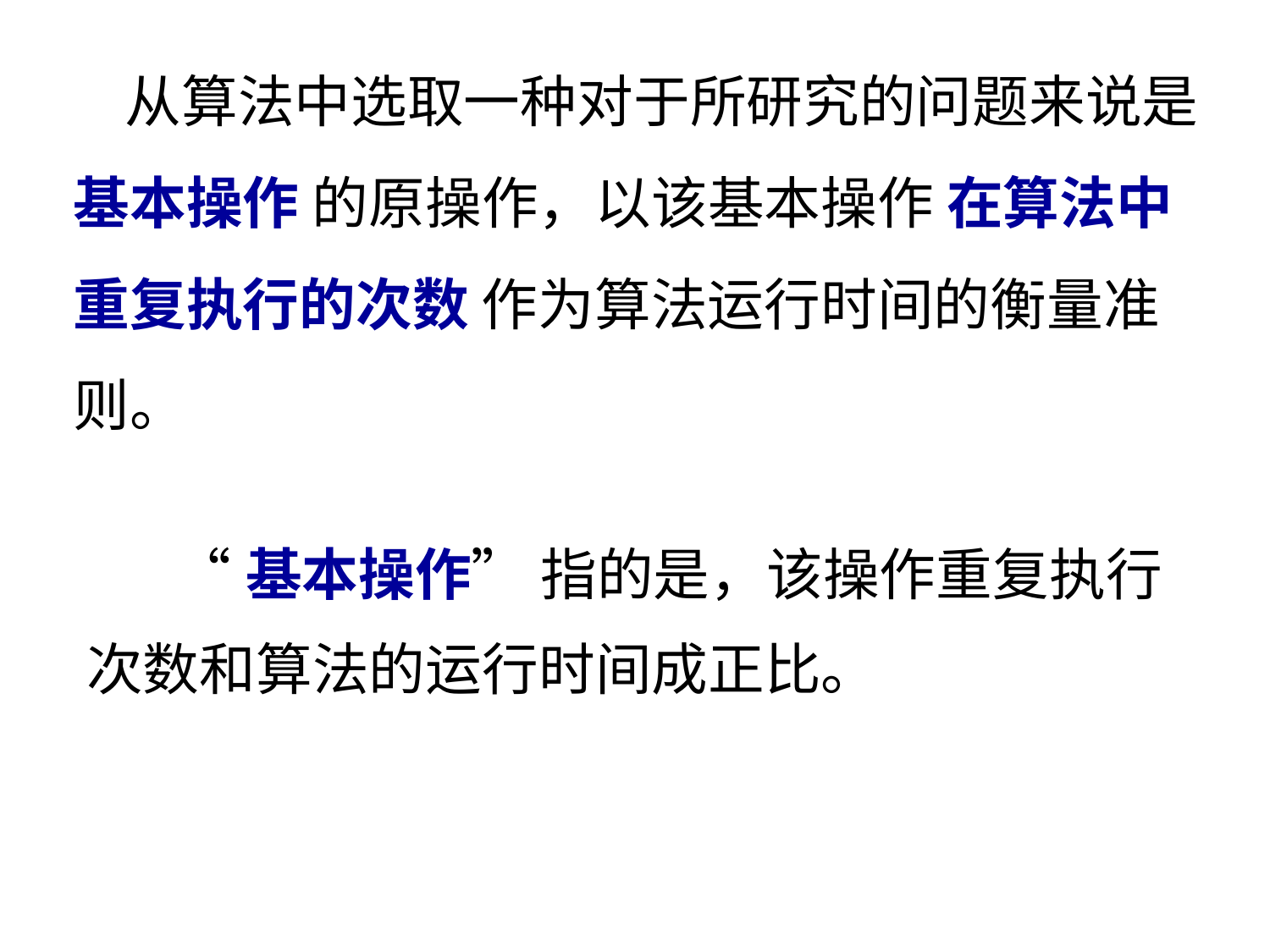

从算法中选取一种对于所研究的问题来说是 基本操作 的原操作，以该基本操作 在算法中重复执行的次数 作为算法运行时间的衡量准则。
       “基本操作” 指的是，该操作重复执行次数和算法的运行时间成正比。